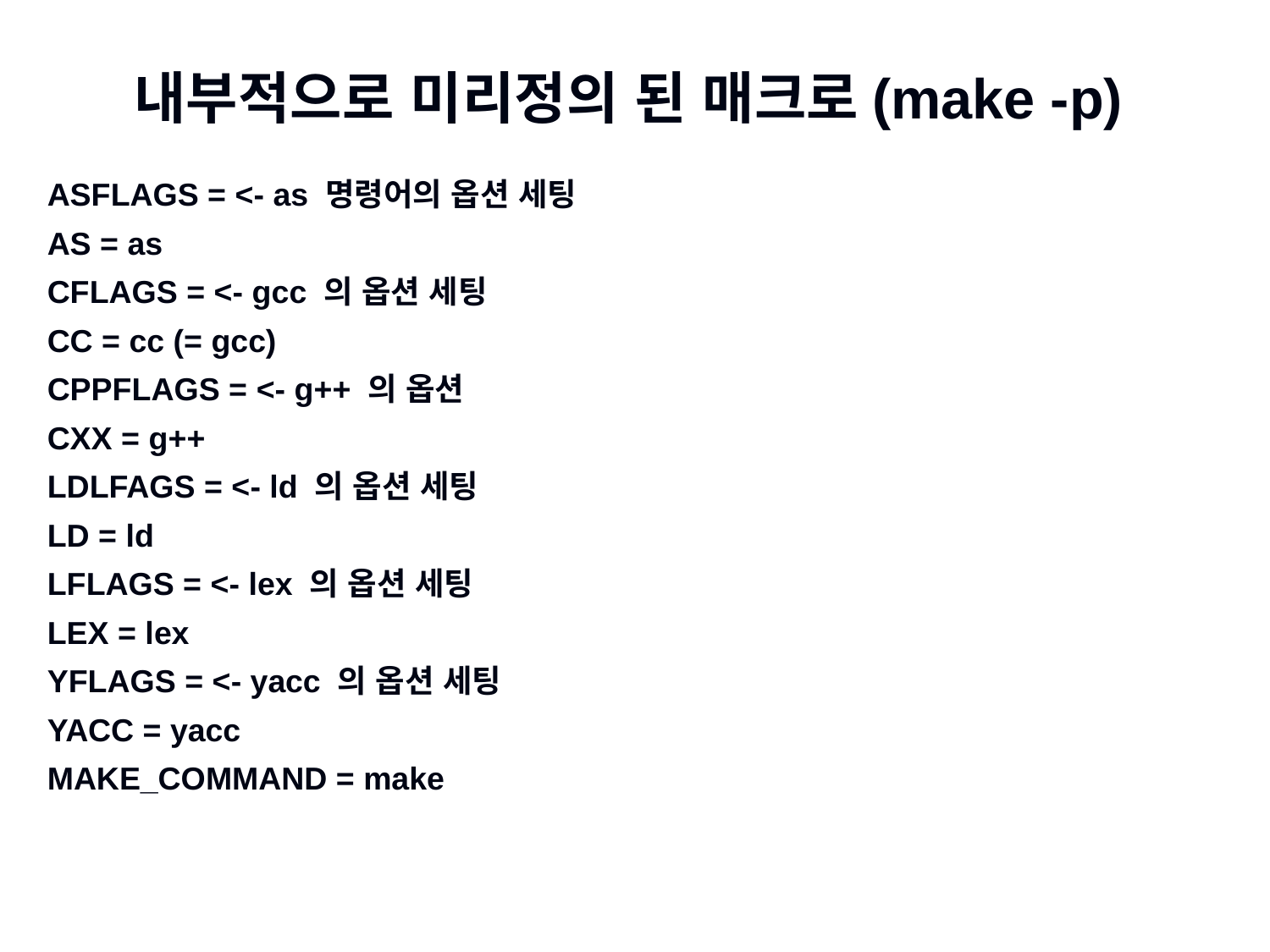

내부적으로 미리정의 된 매크로(make -p)
ASFLAGS = <- as 명령어의 옵션 세팅
AS = as
CFLAGS = <- gcc 의 옵션 세팅
CC = cc (= gcc)
CPPFLAGS = <- g++ 의 옵션
CXX = g++
LDLFAGS = <- ld 의 옵션 세팅
LD = ld
LFLAGS = <- lex 의 옵션 세팅
LEX = lex
YFLAGS = <- yacc 의 옵션 세팅
YACC = yacc
MAKE_COMMAND = make
440